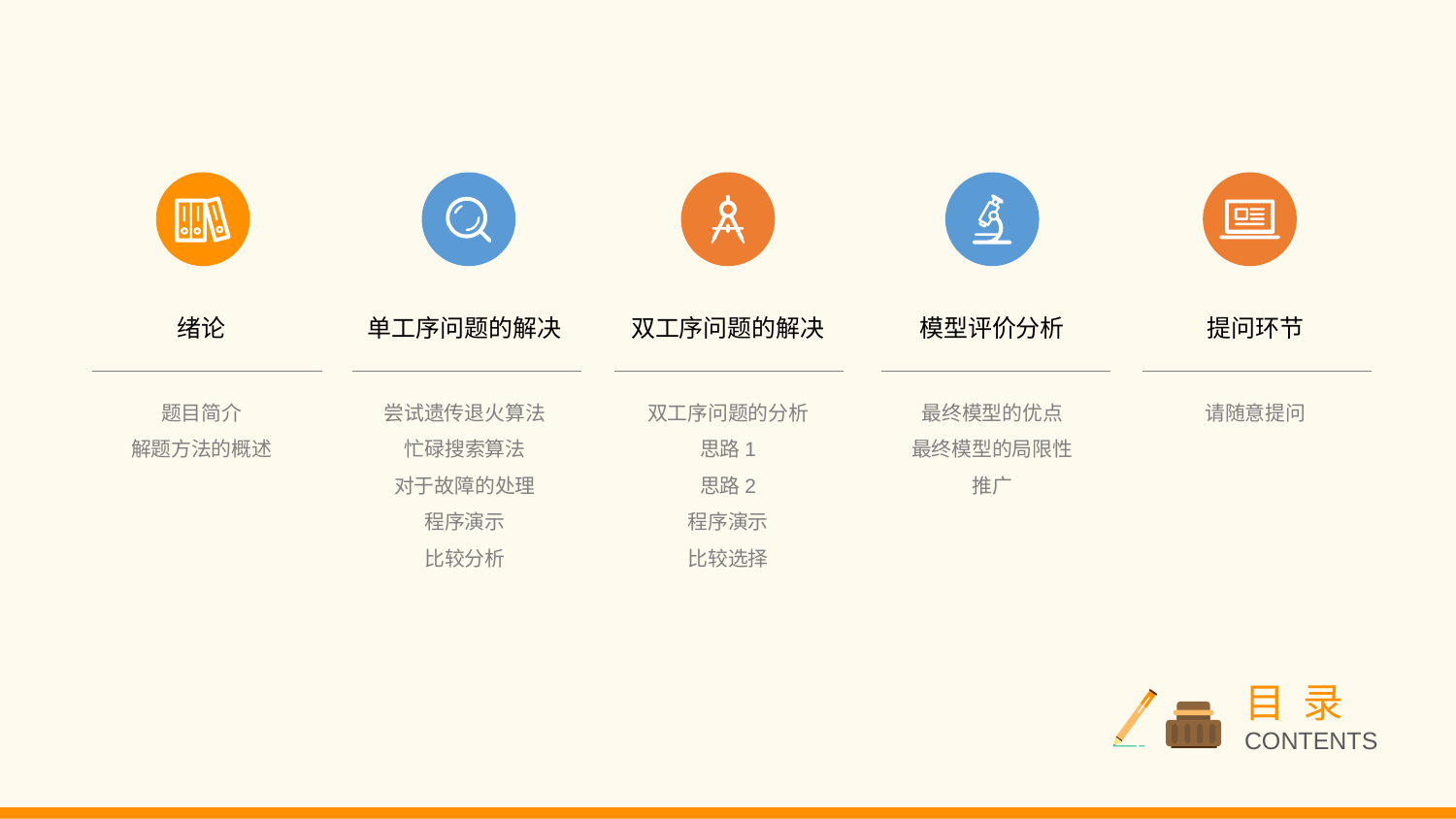

绪论
单工序问题的解决
双工序问题的解决
模型评价分析
提问环节
尝试遗传退火算法
忙碌搜索算法
对于故障的处理
程序演示
比较分析
最终模型的优点
最终模型的局限性
推广
题目简介
解题方法的概述
双工序问题的分析
思路1
思路2
程序演示
比较选择
请随意提问
目  录
CONTENTS